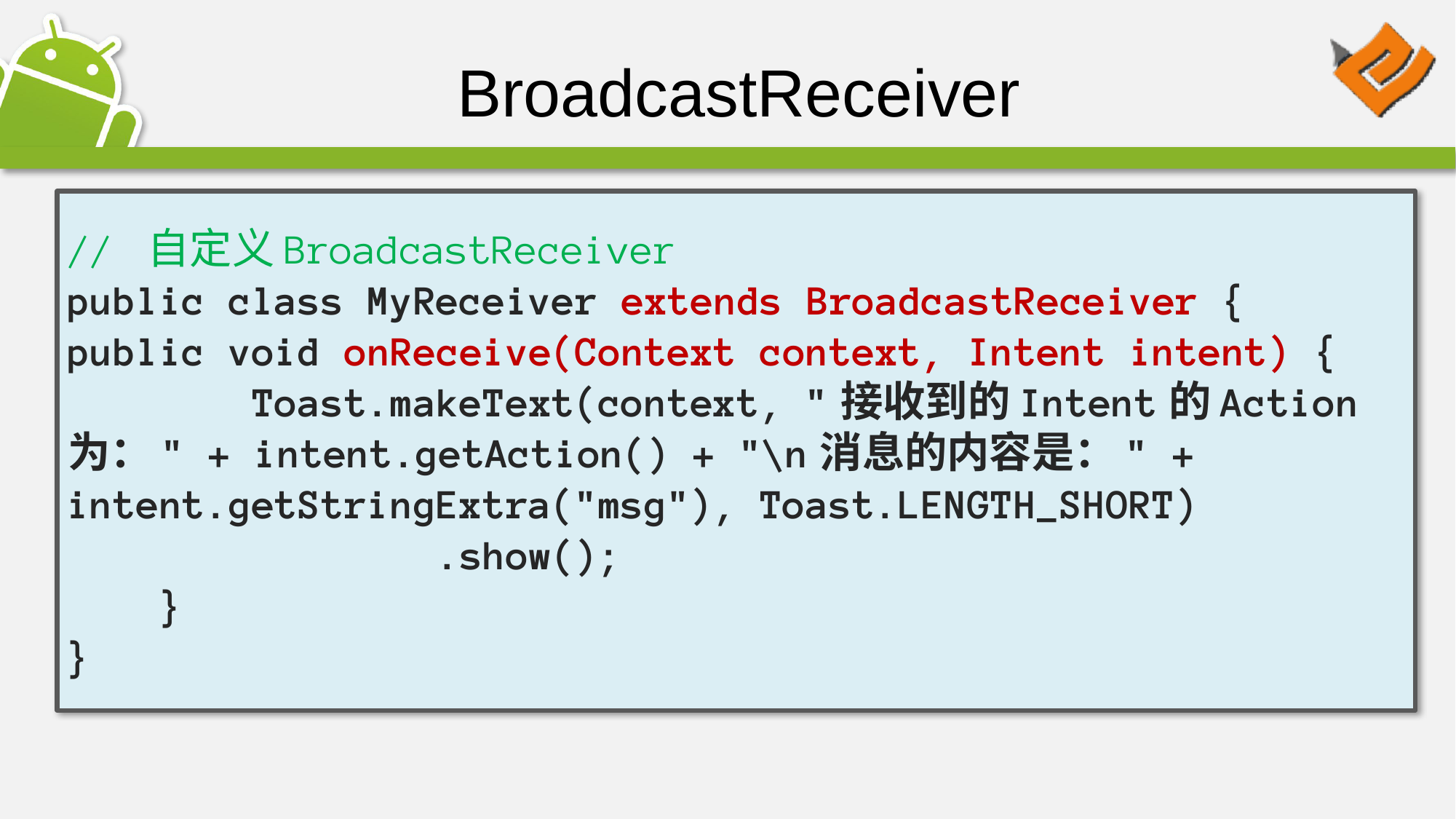

# BroadcastReceiver
// 自定义BroadcastReceiver
public class MyReceiver extends BroadcastReceiver {
public void onReceive(Context context, Intent intent) {
        Toast.makeText(context, "接收到的Intent的Action为：" + intent.getAction() + "\n消息的内容是：" + intent.getStringExtra("msg"), Toast.LENGTH_SHORT)
                .show();
    }
}